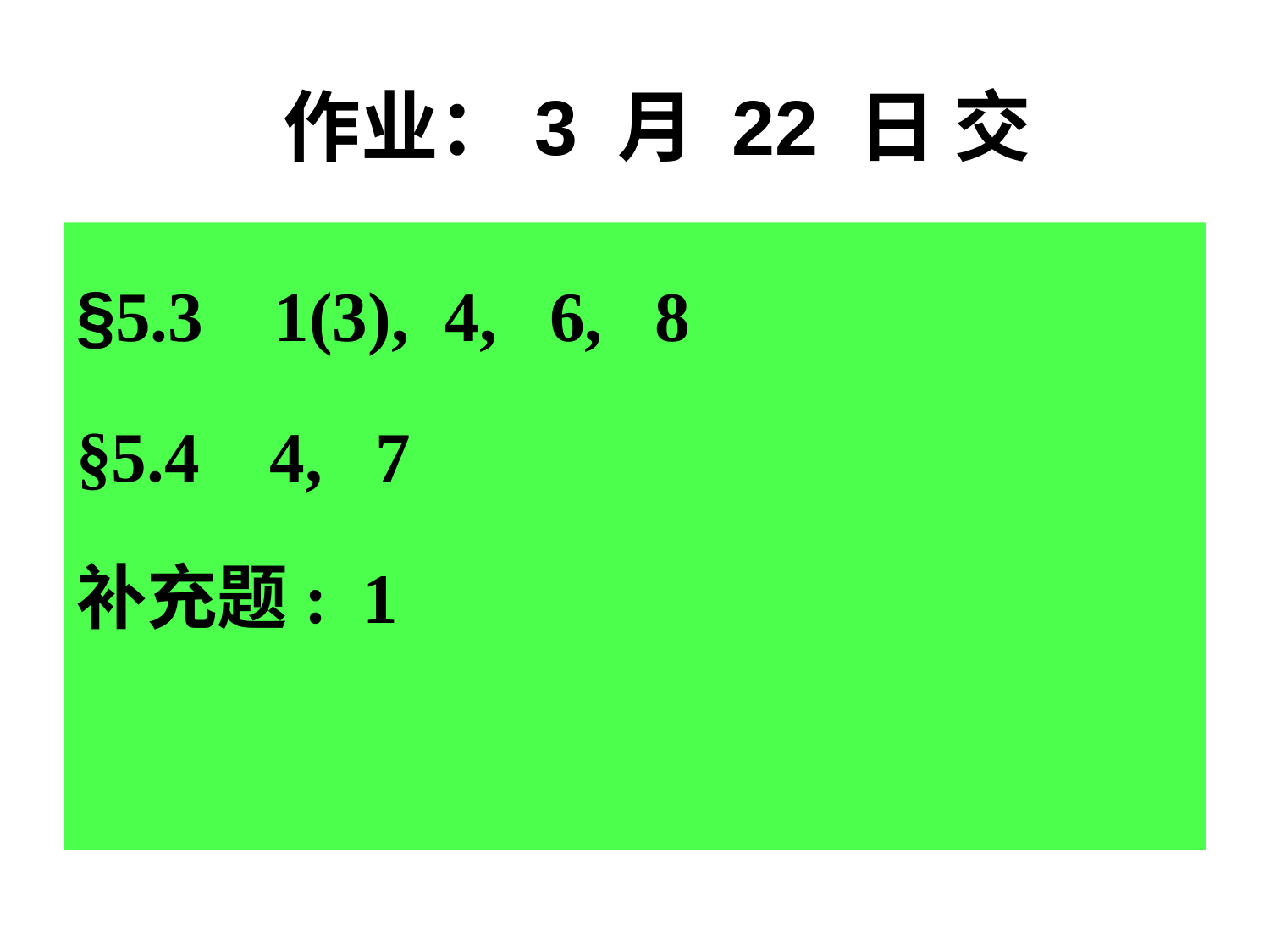

作业：3 月 22 日 交
§5.3    1(3),  4,   6,   8
§5.4    4,   7
补充题:  1